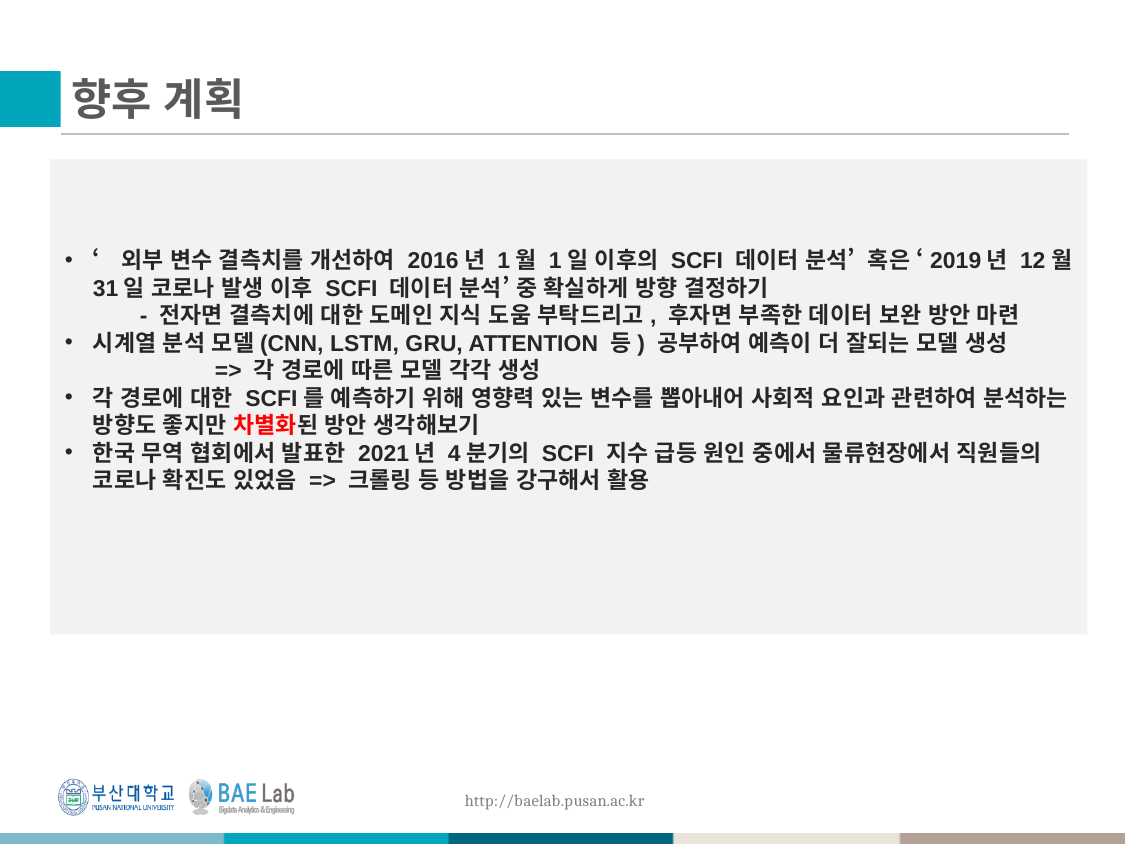

# 향후 계획

‘외부 변수 결측치를 개선하여 2016년 1월 1일 이후의 SCFI 데이터 분석’  혹은 ‘2019년 12월 31일 코로나 발생 이후 SCFI 데이터 분석’ 중 확실하게 방향 결정하기
- 전자면 결측치에 대한 도메인 지식 도움 부탁드리고, 후자면 부족한 데이터 보완 방안 마련
시계열 분석 모델(CNN, LSTM, GRU, ATTENTION 등) 공부하여 예측이 더 잘되는 모델 생성
	=> 각 경로에 따른 모델 각각 생성
각 경로에 대한 SCFI를 예측하기 위해 영향력 있는 변수를 뽑아내어 사회적 요인과 관련하여 분석하는 방향도 좋지만 차별화된 방안 생각해보기
한국 무역 협회에서 발표한 2021년 4분기의 SCFI 지수 급등 원인 중에서 물류현장에서 직원들의 코로나 확진도 있었음 => 크롤링 등 방법을 강구해서 활용